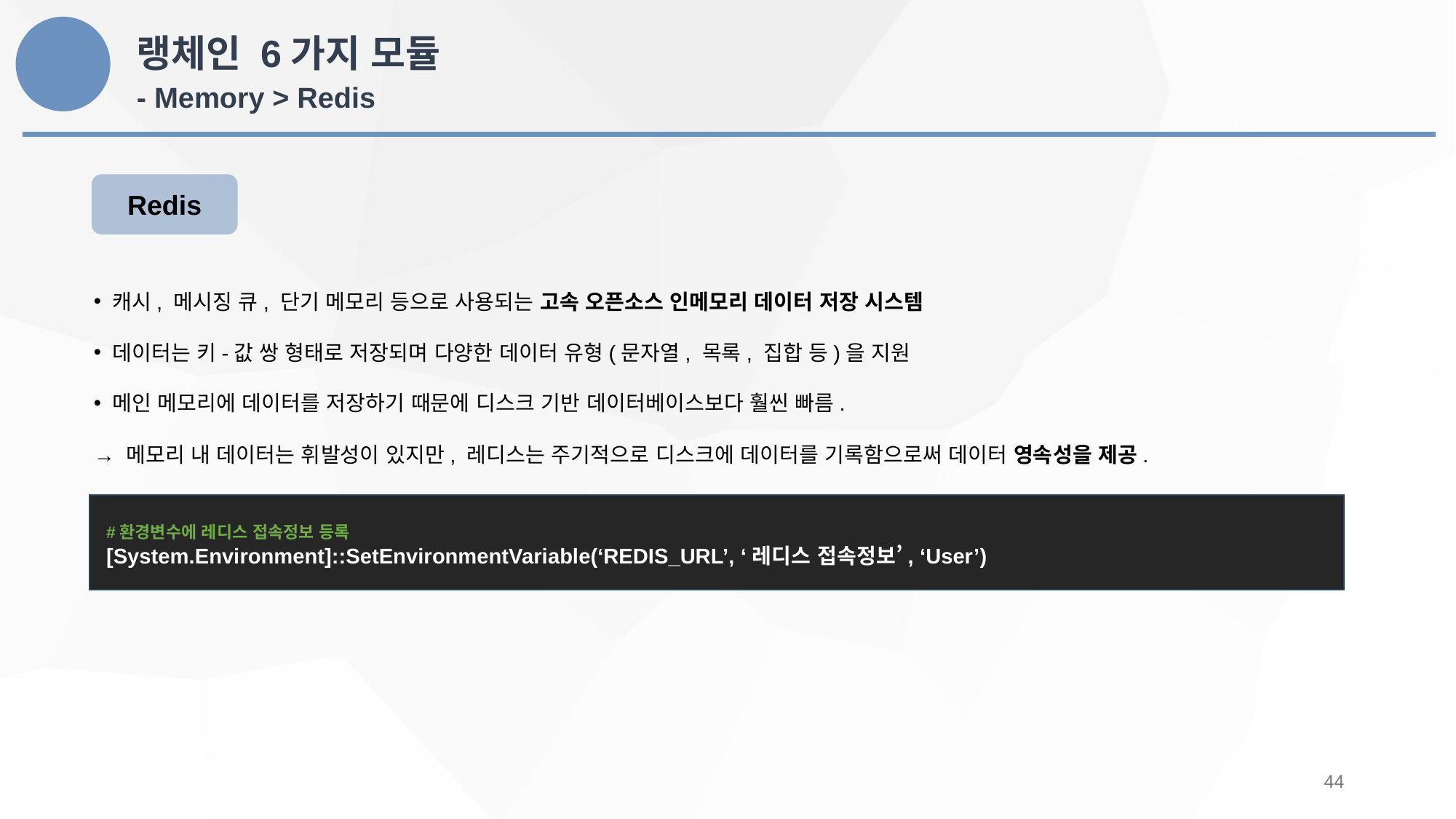

랭체인 6가지 모듈
- Memory > Redis
Redis
 캐시, 메시징 큐, 단기 메모리 등으로 사용되는 고속 오픈소스 인메모리 데이터 저장 시스템
 데이터는 키-값 쌍 형태로 저장되며 다양한 데이터 유형(문자열, 목록, 집합 등)을 지원
 메인 메모리에 데이터를 저장하기 때문에 디스크 기반 데이터베이스보다 훨씬 빠름.
→ 메모리 내 데이터는 휘발성이 있지만, 레디스는 주기적으로 디스크에 데이터를 기록함으로써 데이터 영속성을 제공.
 #환경변수에 레디스 접속정보 등록
 [System.Environment]::SetEnvironmentVariable(‘REDIS_URL’, ‘레디스 접속정보’, ‘User’)
44